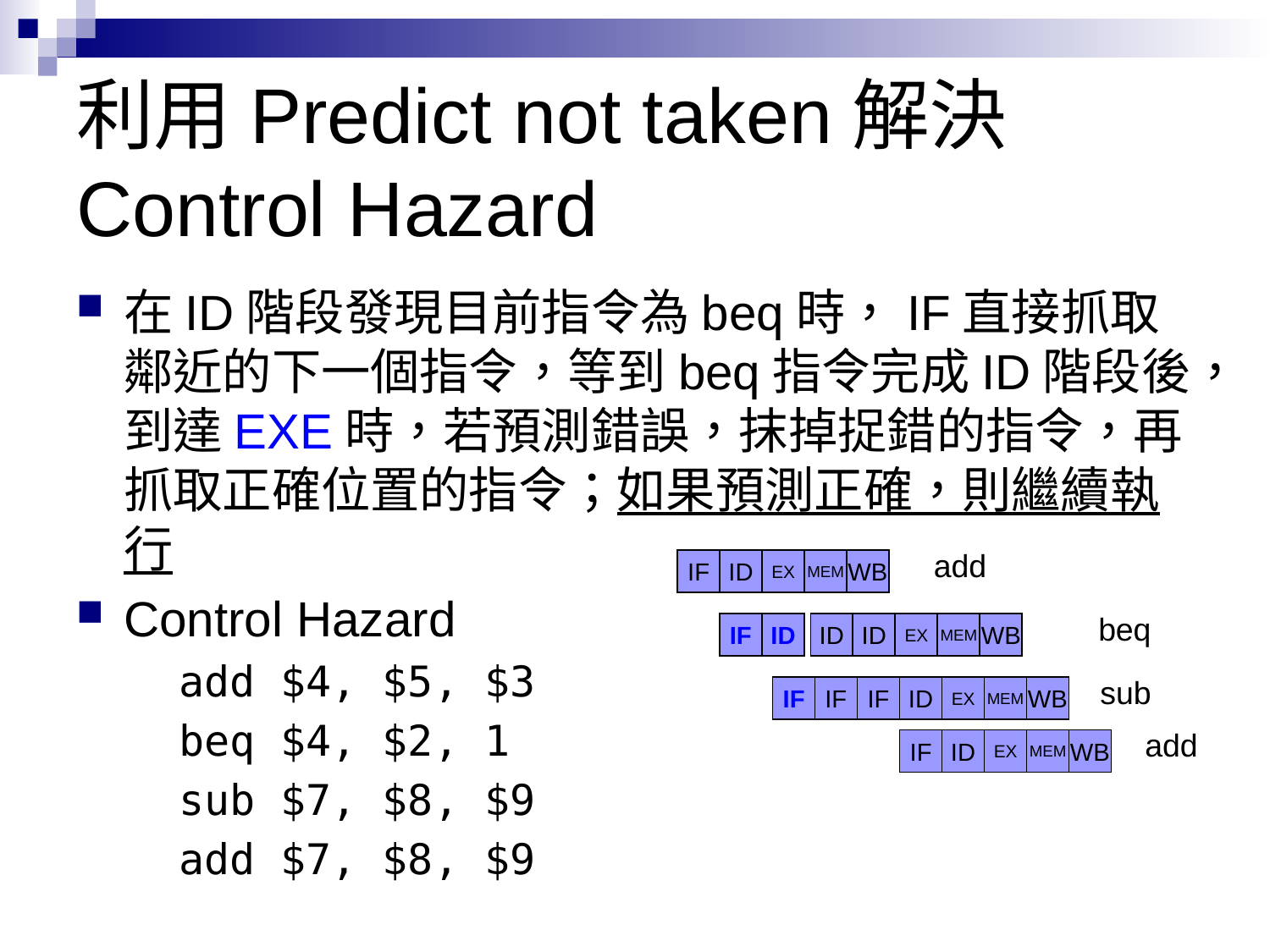

# 利用Predict not taken解決Control Hazard
在ID階段發現目前指令為beq時，IF直接抓取鄰近的下一個指令，等到beq指令完成ID階段後，到達EXE時，若預測錯誤，抹掉捉錯的指令，再抓取正確位置的指令；如果預測正確，則繼續執行
Control Hazard
	add $4, $5, $3
	beq $4, $2, 1
	sub $7, $8, $9
 	add $7, $8, $9
add
IF
ID
EX
MEM
WB
beq
IF
ID
ID
ID
EX
MEM
WB
sub
IF
IF
IF
ID
EX
MEM
WB
add
IF
ID
EX
MEM
WB